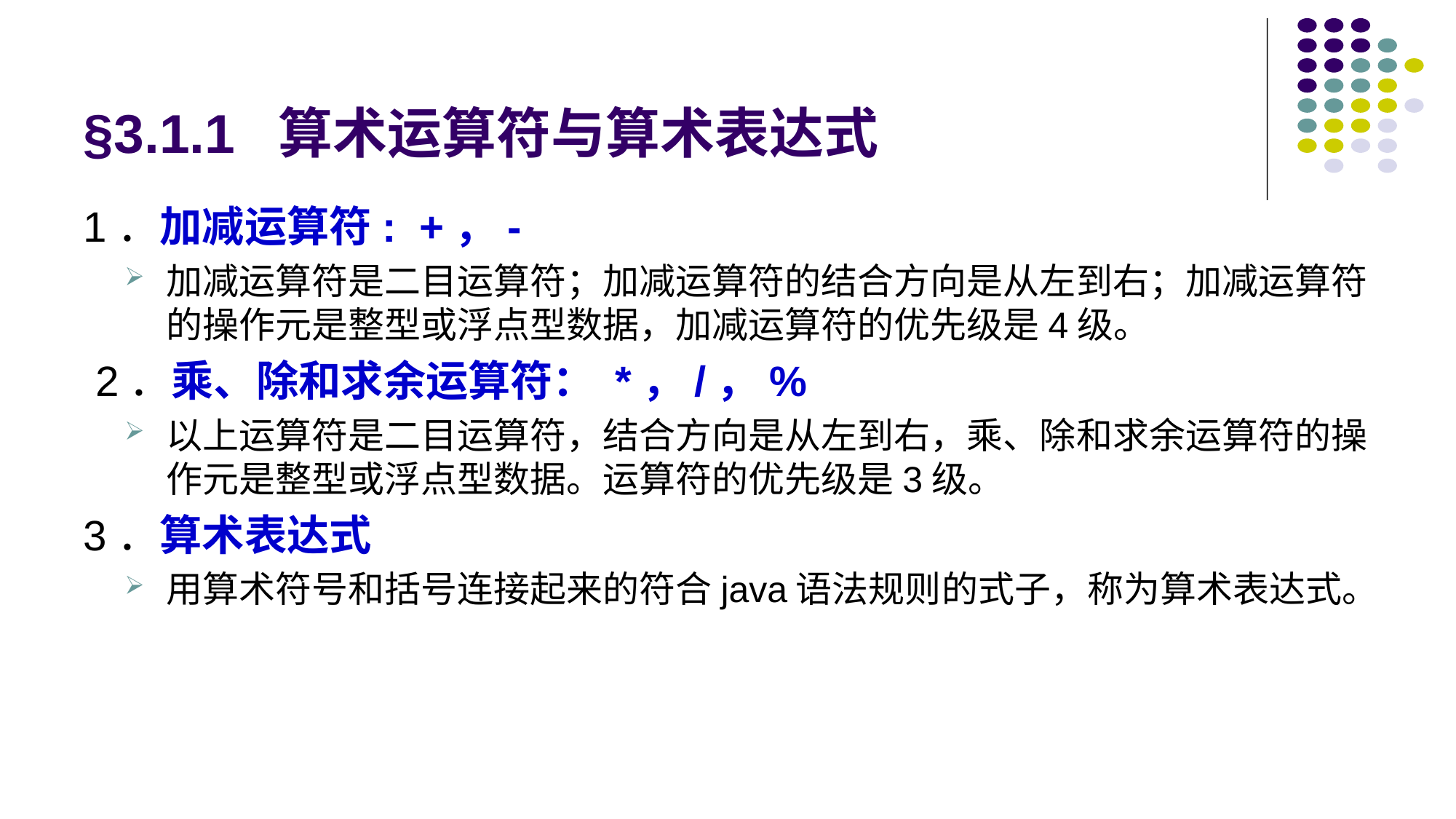

# §3.1.1  算术运算符与算术表达式
1．加减运算符:  +，-
加减运算符是二目运算符；加减运算符的结合方向是从左到右；加减运算符的操作元是整型或浮点型数据，加减运算符的优先级是4级。
 2．乘、除和求余运算符： *，/，%
以上运算符是二目运算符，结合方向是从左到右，乘、除和求余运算符的操作元是整型或浮点型数据。运算符的优先级是3级。
3．算术表达式
用算术符号和括号连接起来的符合java语法规则的式子，称为算术表达式。
5